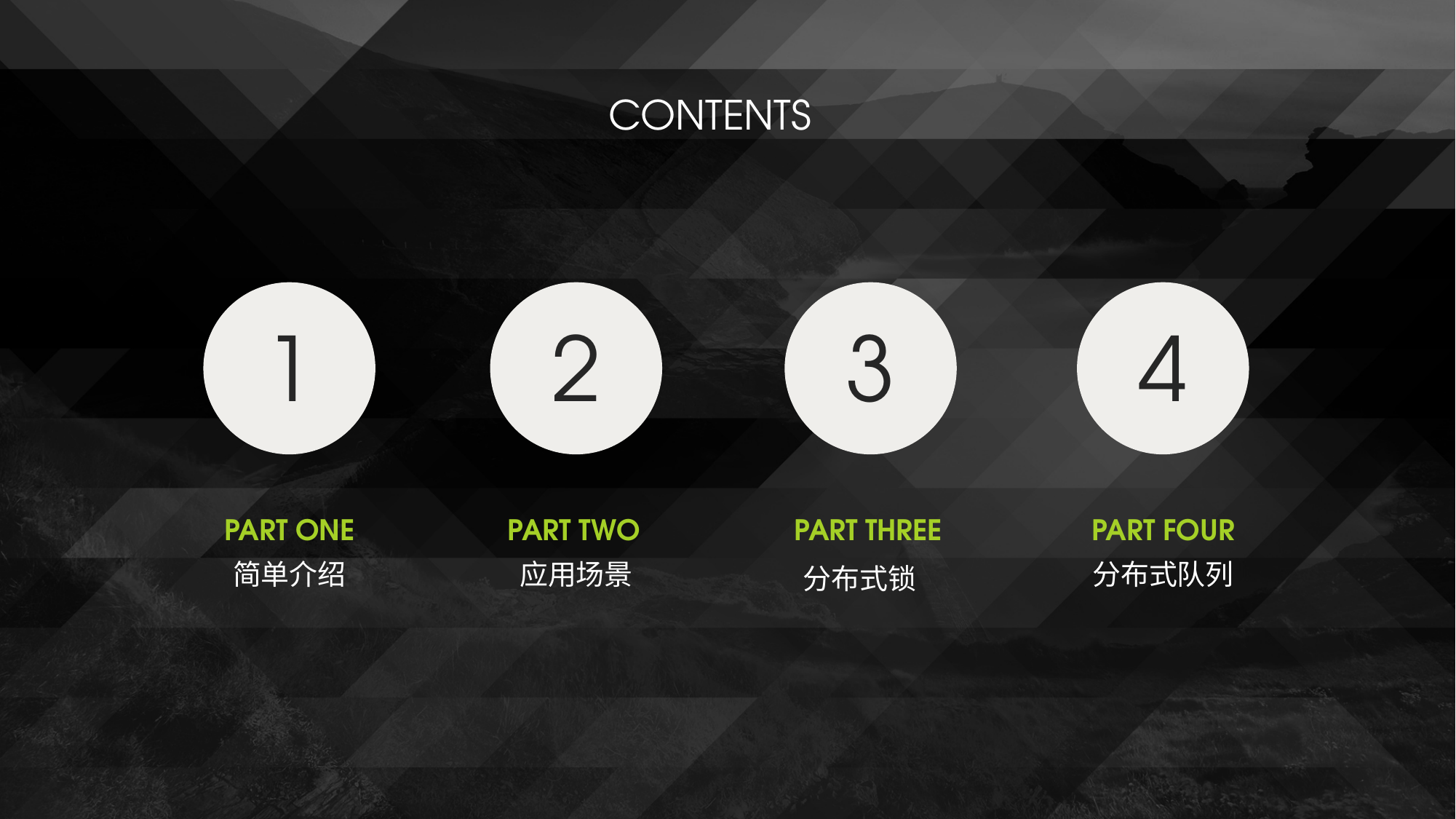

CONTENTS

1

2

3

4
PART ONE
PART TWO
PART THREE
PART FOUR
简单介绍
应用场景
分布式队列
分布式锁